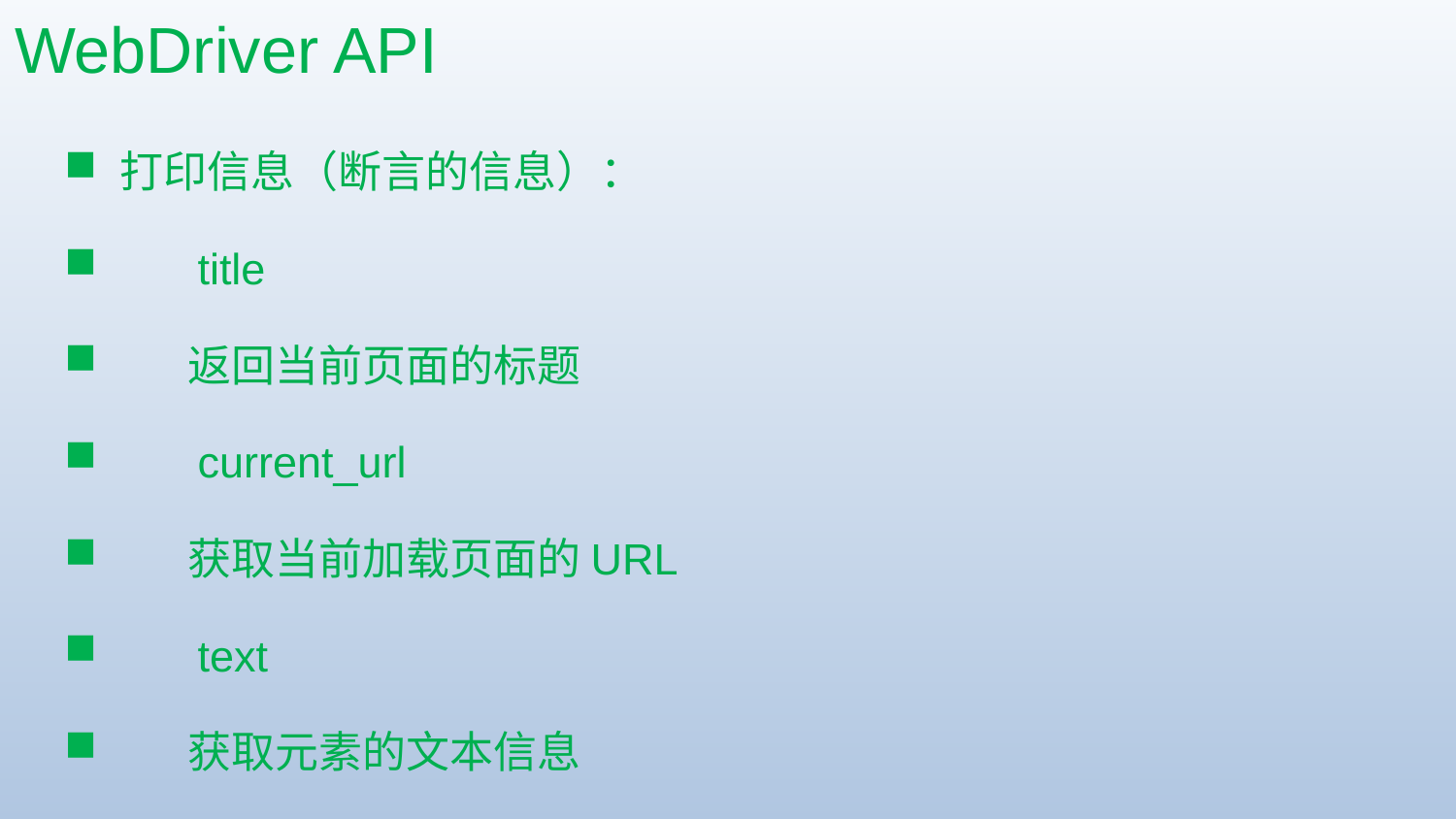

# WebDriver API
 打印信息（断言的信息）：
　　title
　　返回当前页面的标题
　　current_url
　　获取当前加载页面的URL
　　text
　　获取元素的文本信息